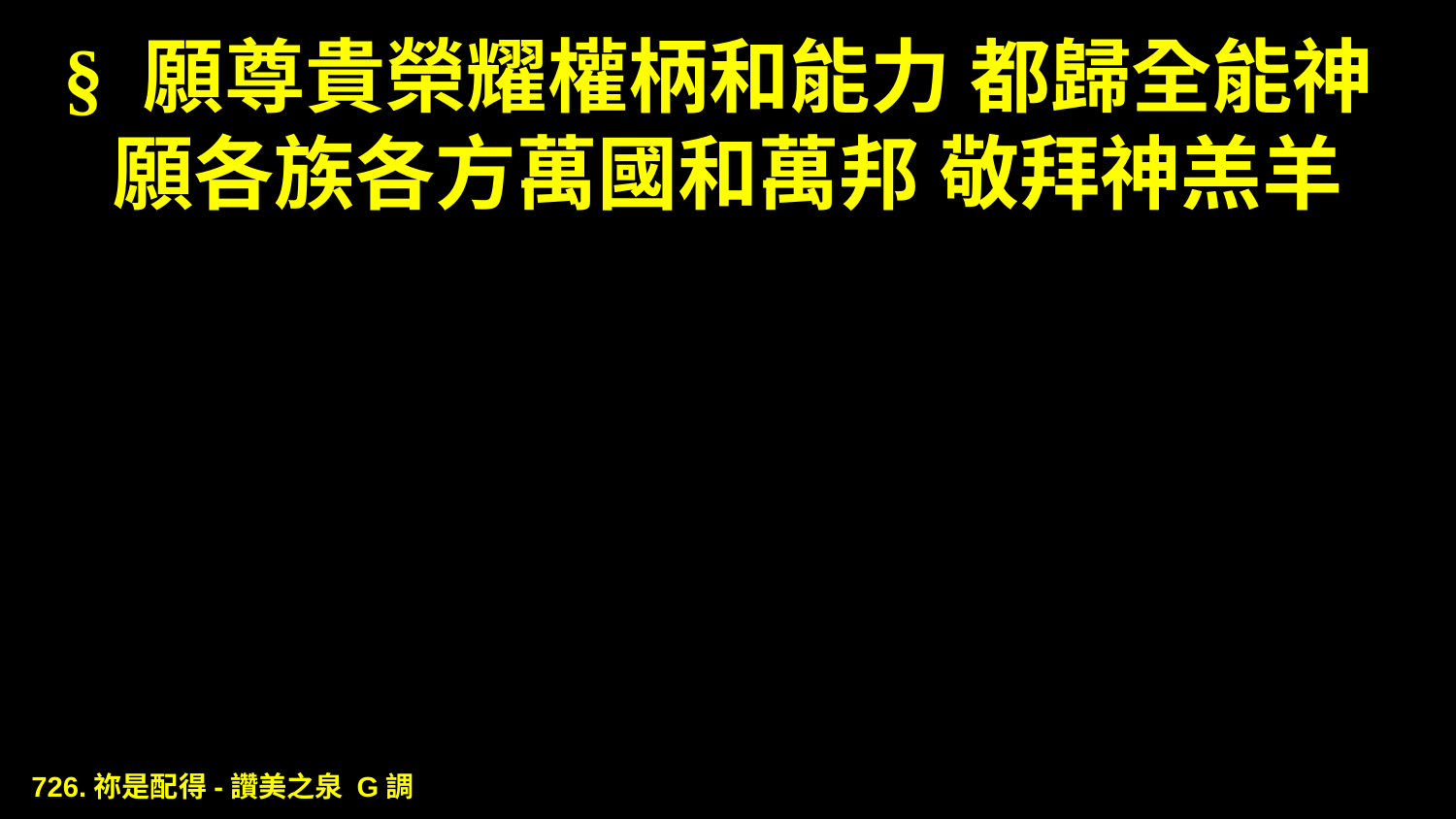

# § 願尊貴榮耀權柄和能力 都歸全能神 願各族各方萬國和萬邦 敬拜神羔羊
726.祢是配得-讚美之泉 G調